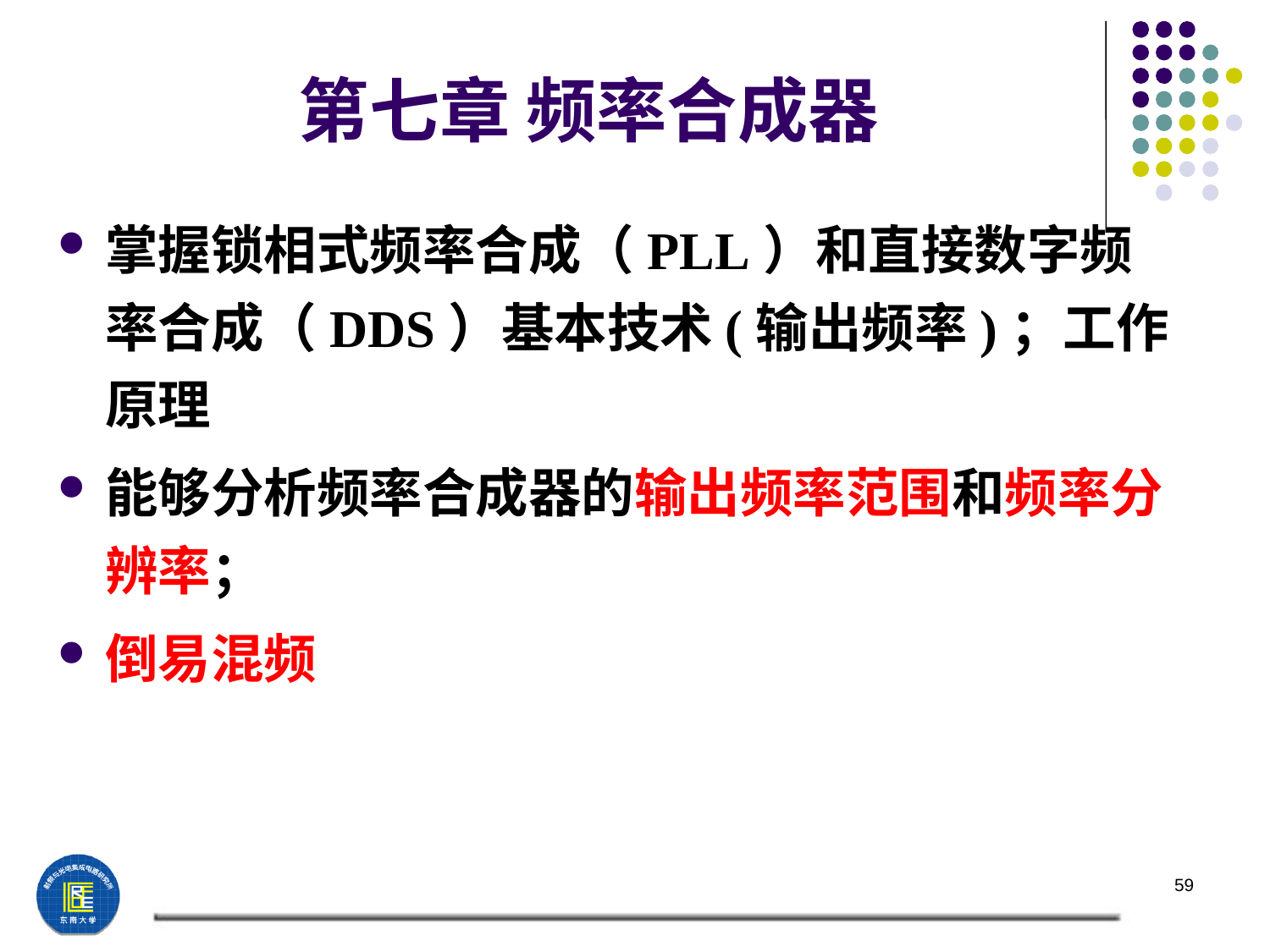

# 第七章 频率合成器
掌握锁相式频率合成（PLL）和直接数字频率合成（DDS）基本技术(输出频率)；工作原理
能够分析频率合成器的输出频率范围和频率分辨率；
倒易混频

59